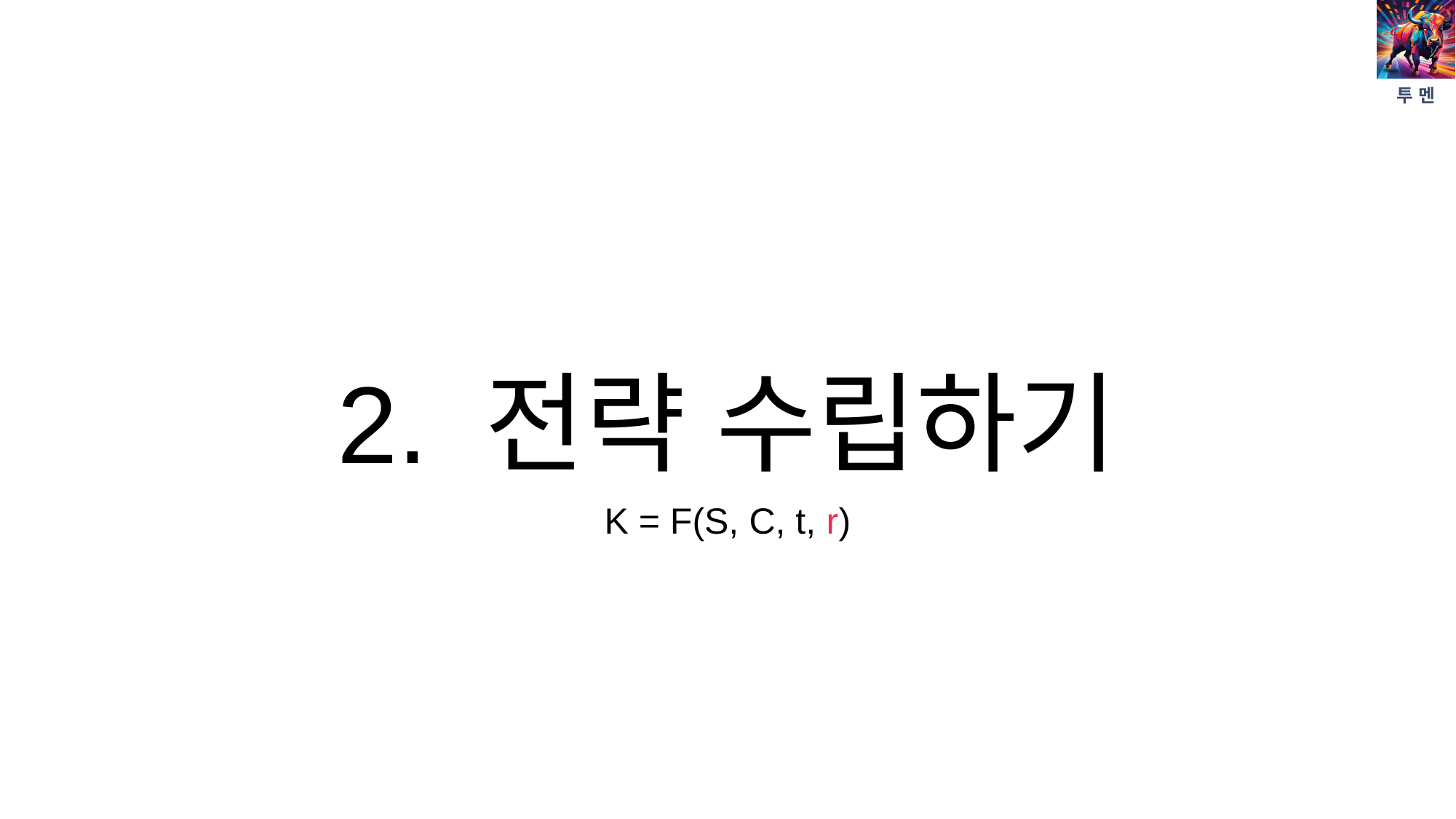

2. 전략 수립하기
K = F(S, C, t, r)